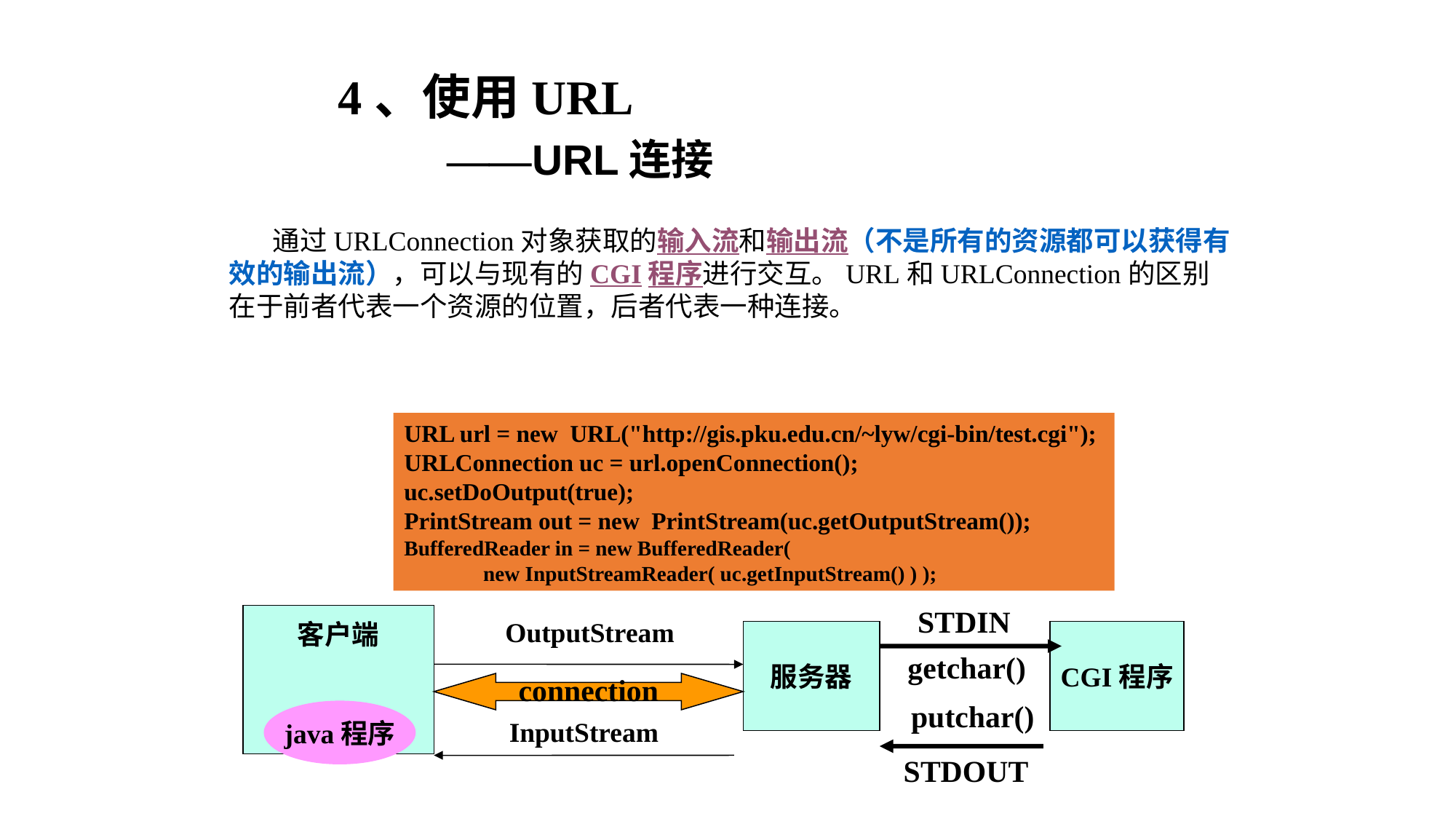

4、使用URL
	——URL连接
      通过URLConnection对象获取的输入流和输出流（不是所有的资源都可以获得有效的输出流），可以与现有的CGI程序进行交互。URL和URLConnection的区别在于前者代表一个资源的位置，后者代表一种连接。
URL url = new  URL("http://gis.pku.edu.cn/~lyw/cgi-bin/test.cgi");
URLConnection uc = url.openConnection();
uc.setDoOutput(true);
PrintStream out = new  PrintStream(uc.getOutputStream());
BufferedReader in = new BufferedReader(
               new InputStreamReader( uc.getInputStream() ) );
STDIN
客户端

OutputStream

服务器

CGI程序

getchar()

connection
putchar()
java程序
InputStream

STDOUT